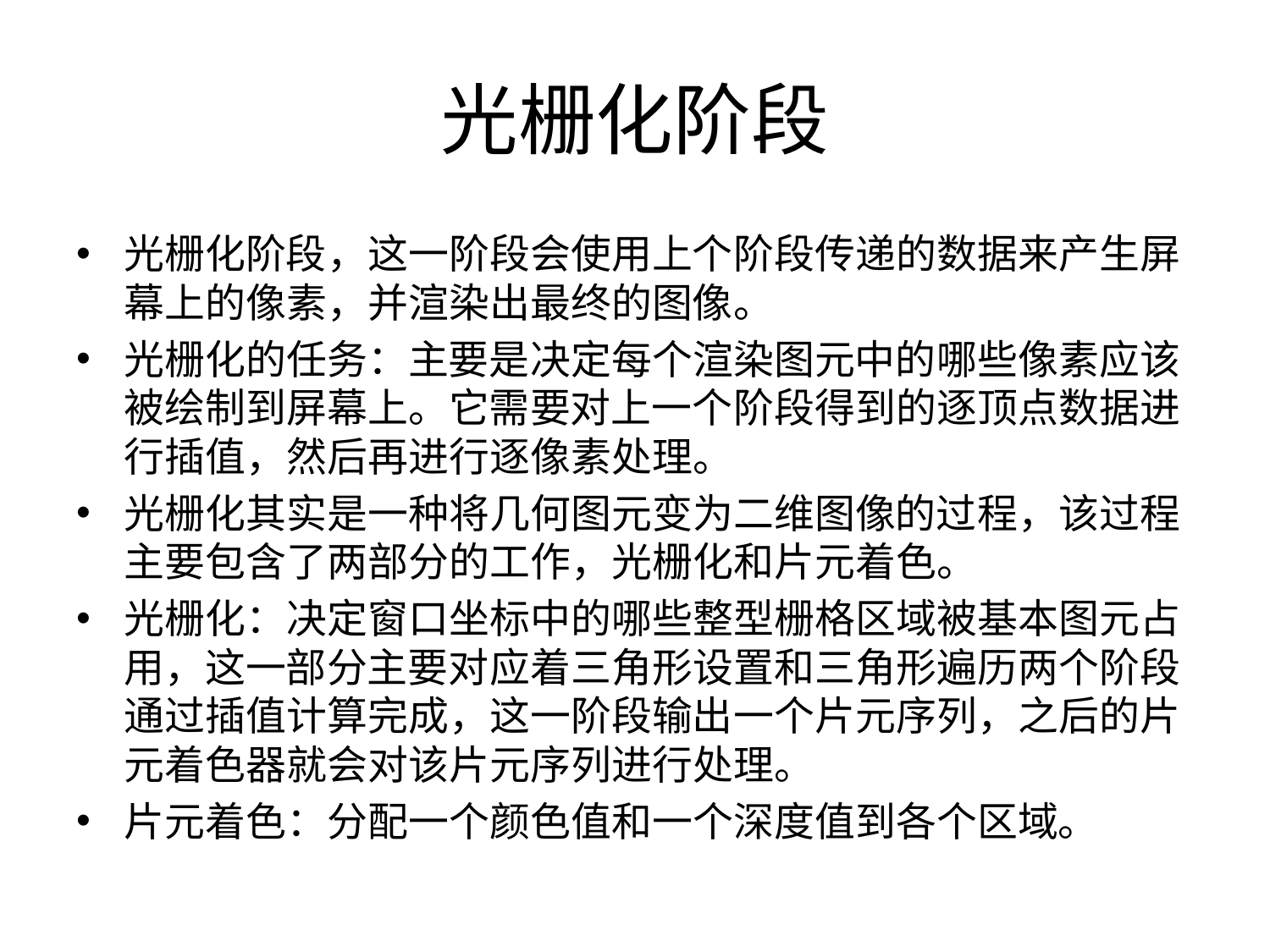

# 光栅化阶段
光栅化阶段，这一阶段会使用上个阶段传递的数据来产生屏幕上的像素，并渲染出最终的图像。
光栅化的任务：主要是决定每个渲染图元中的哪些像素应该被绘制到屏幕上。它需要对上一个阶段得到的逐顶点数据进行插值，然后再进行逐像素处理。
光栅化其实是一种将几何图元变为二维图像的过程，该过程主要包含了两部分的工作，光栅化和片元着色。
光栅化：决定窗口坐标中的哪些整型栅格区域被基本图元占用，这一部分主要对应着三角形设置和三角形遍历两个阶段通过插值计算完成，这一阶段输出一个片元序列，之后的片元着色器就会对该片元序列进行处理。
片元着色：分配一个颜色值和一个深度值到各个区域。